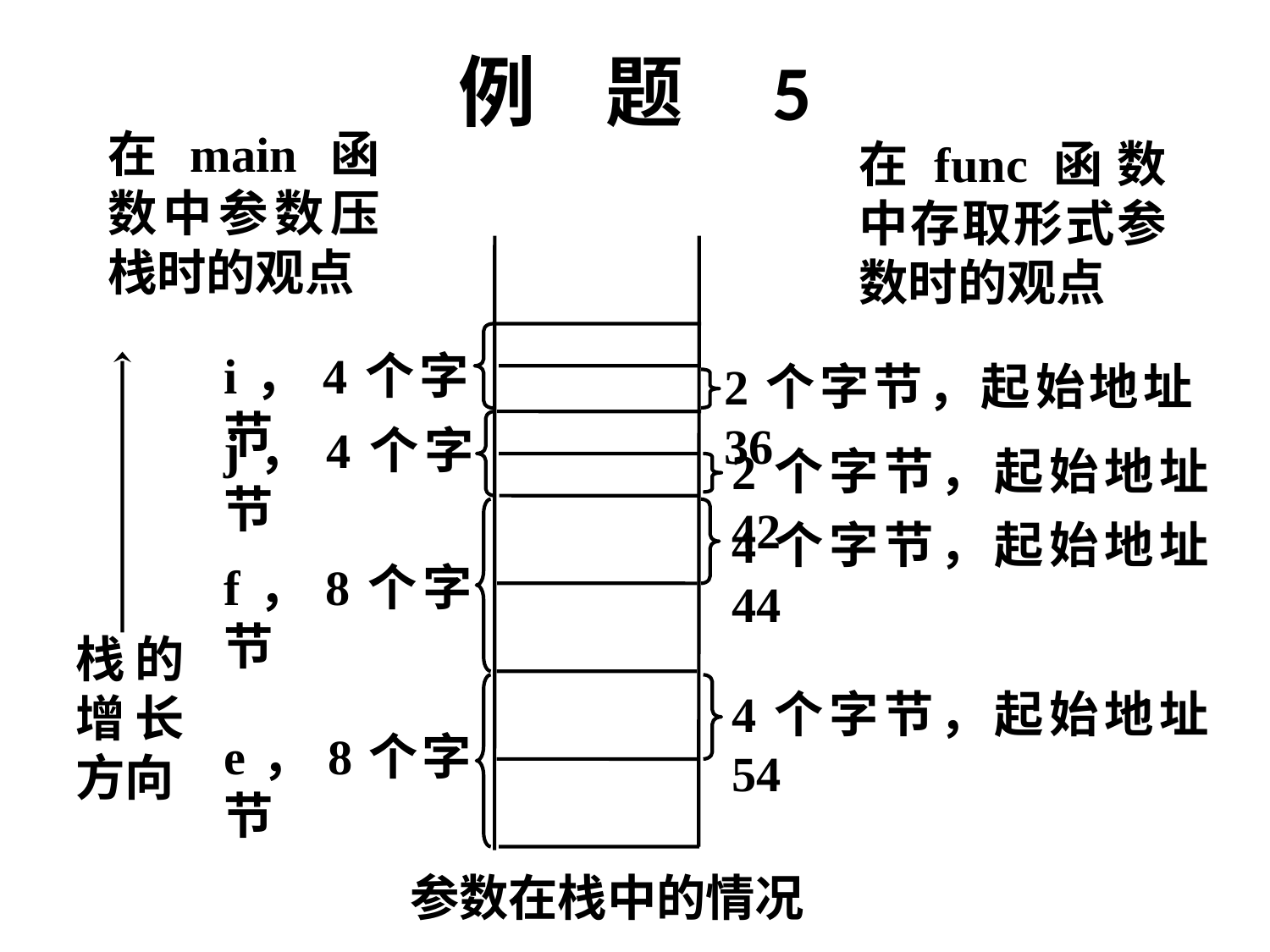

# 例    题    5
在main函数中参数压栈时的观点
在func函数中存取形式参数时的观点

i，4个字节
2个字节，起始地址36

j，4个字节
2个字节，起始地址42
4个字节，起始地址44
f，8个字节
栈的增长方向
4个字节，起始地址54
e，8个字节
参数在栈中的情况